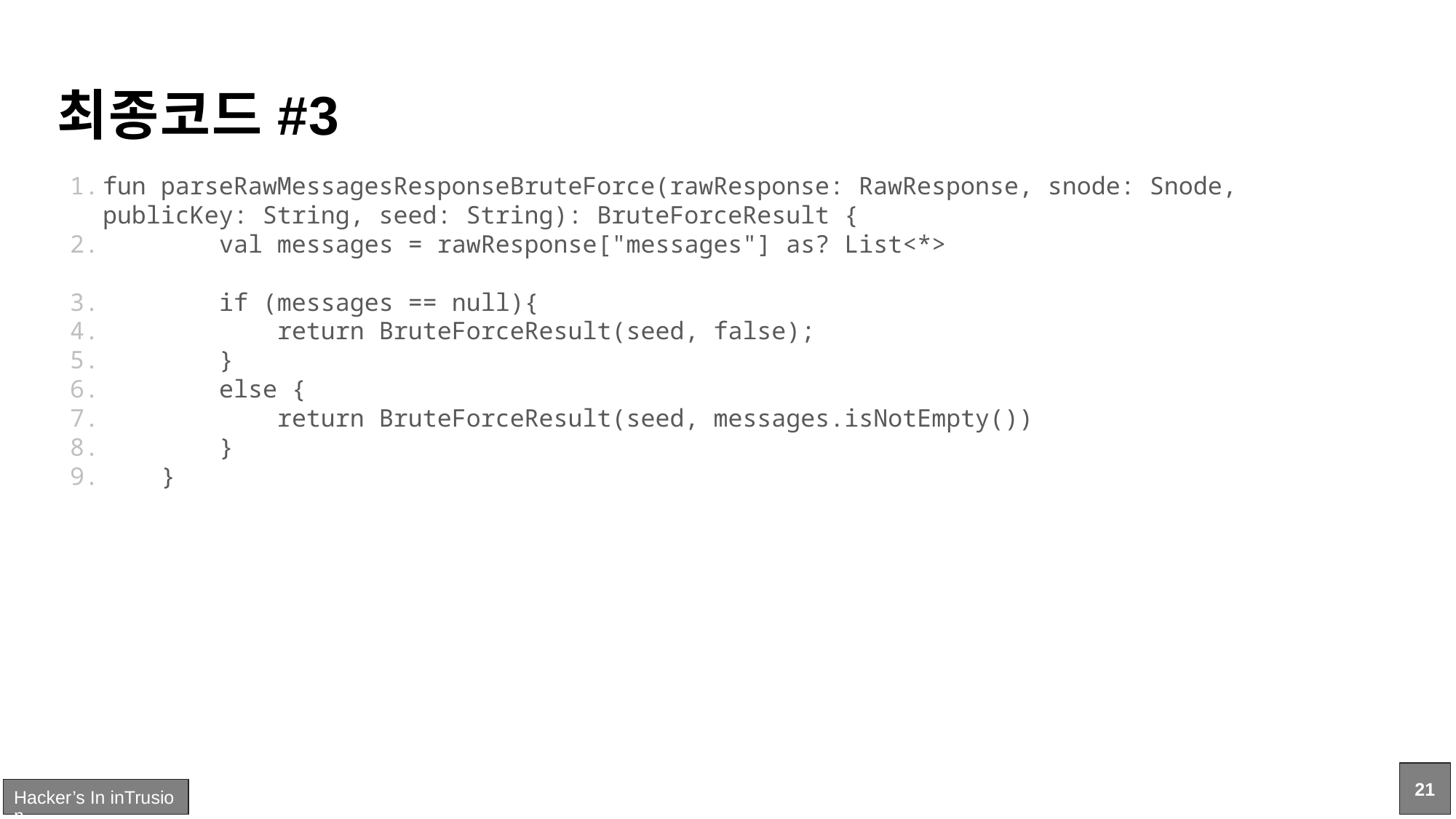

# 최종코드#3
fun parseRawMessagesResponseBruteForce(rawResponse: RawResponse, snode: Snode, publicKey: String, seed: String): BruteForceResult {
        val messages = rawResponse["messages"] as? List<*>

        if (messages == null){
            return BruteForceResult(seed, false);
        }
        else {
            return BruteForceResult(seed, messages.isNotEmpty())
        }
    }
21
Hacker’s In inTrusion